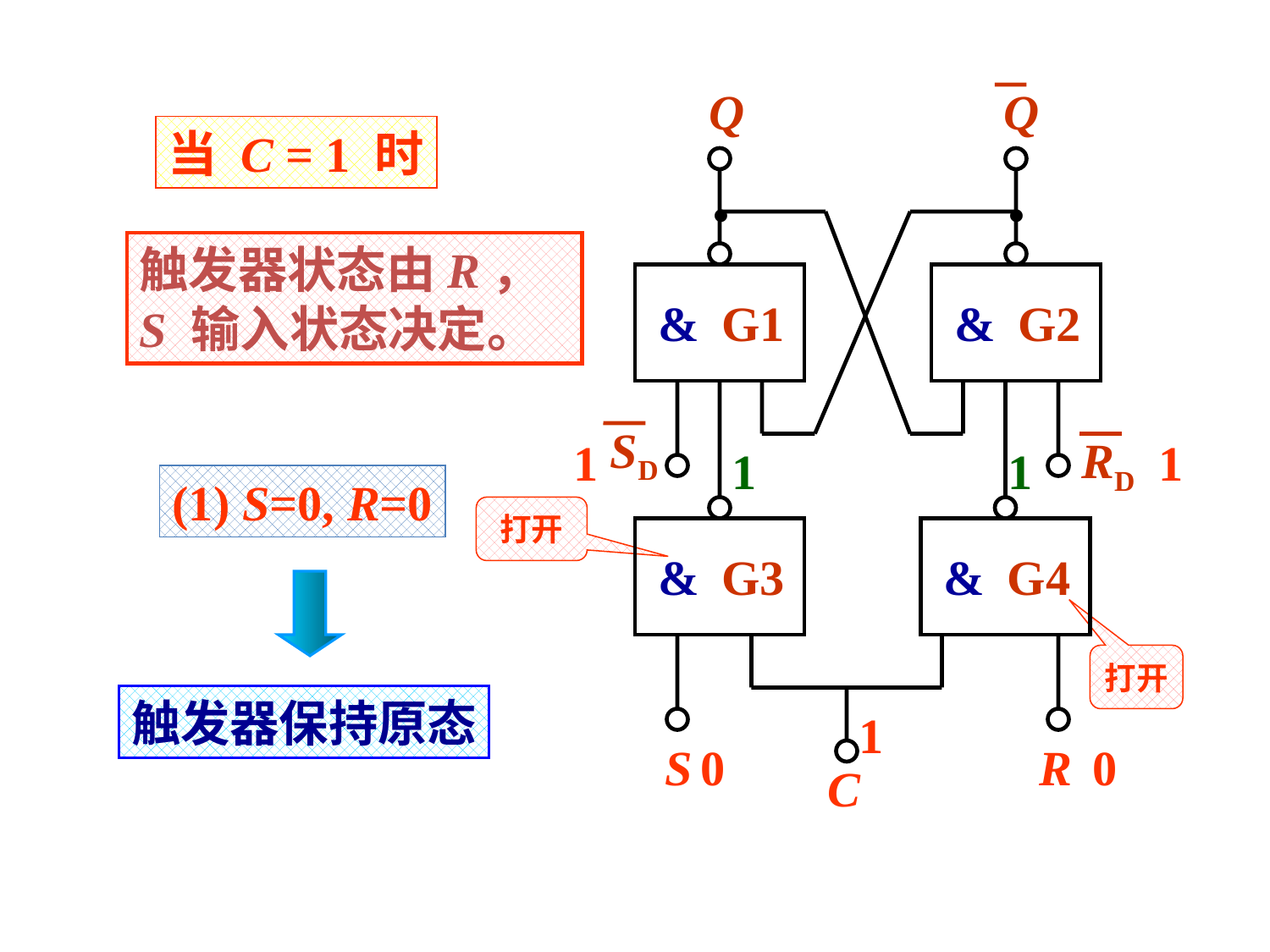

Q
Q

.
.

&
G1
&
G2

SD

RD

&
G3
&
G4

S
R

C
当 C = 1 时
触发器状态由R，S 输入状态决定。
1
1
1
1
(1) S=0, R=0
打开

触发器保持原态
打开
1
0
0